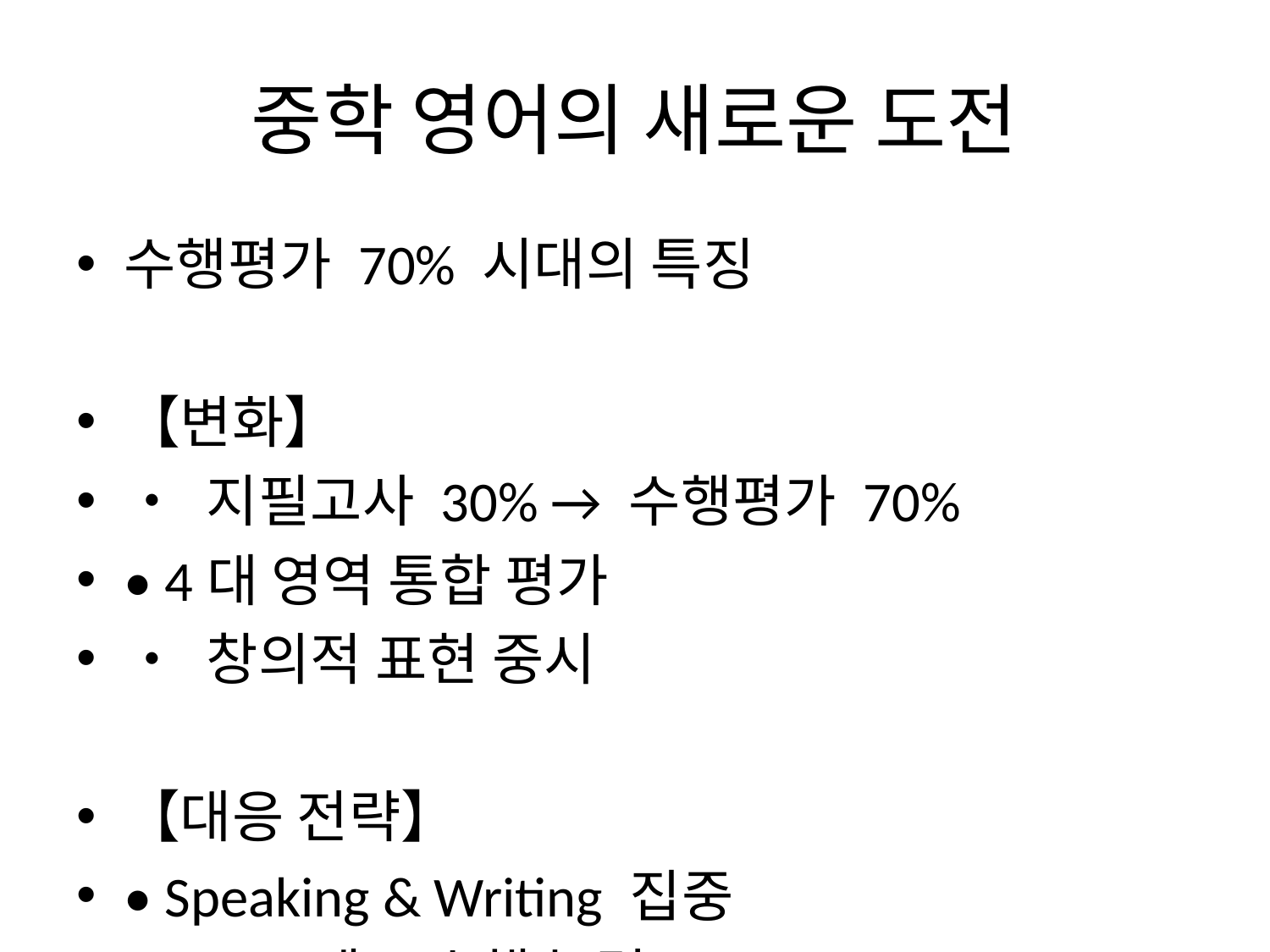

# 중학 영어의 새로운 도전
수행평가 70% 시대의 특징

【변화】
• 지필고사 30% → 수행평가 70%
• 4대 영역 통합 평가
• 창의적 표현 중시

【대응 전략】
• Speaking & Writing 집중
• 프로젝트 수행 능력
• 협업 및 발표 역량